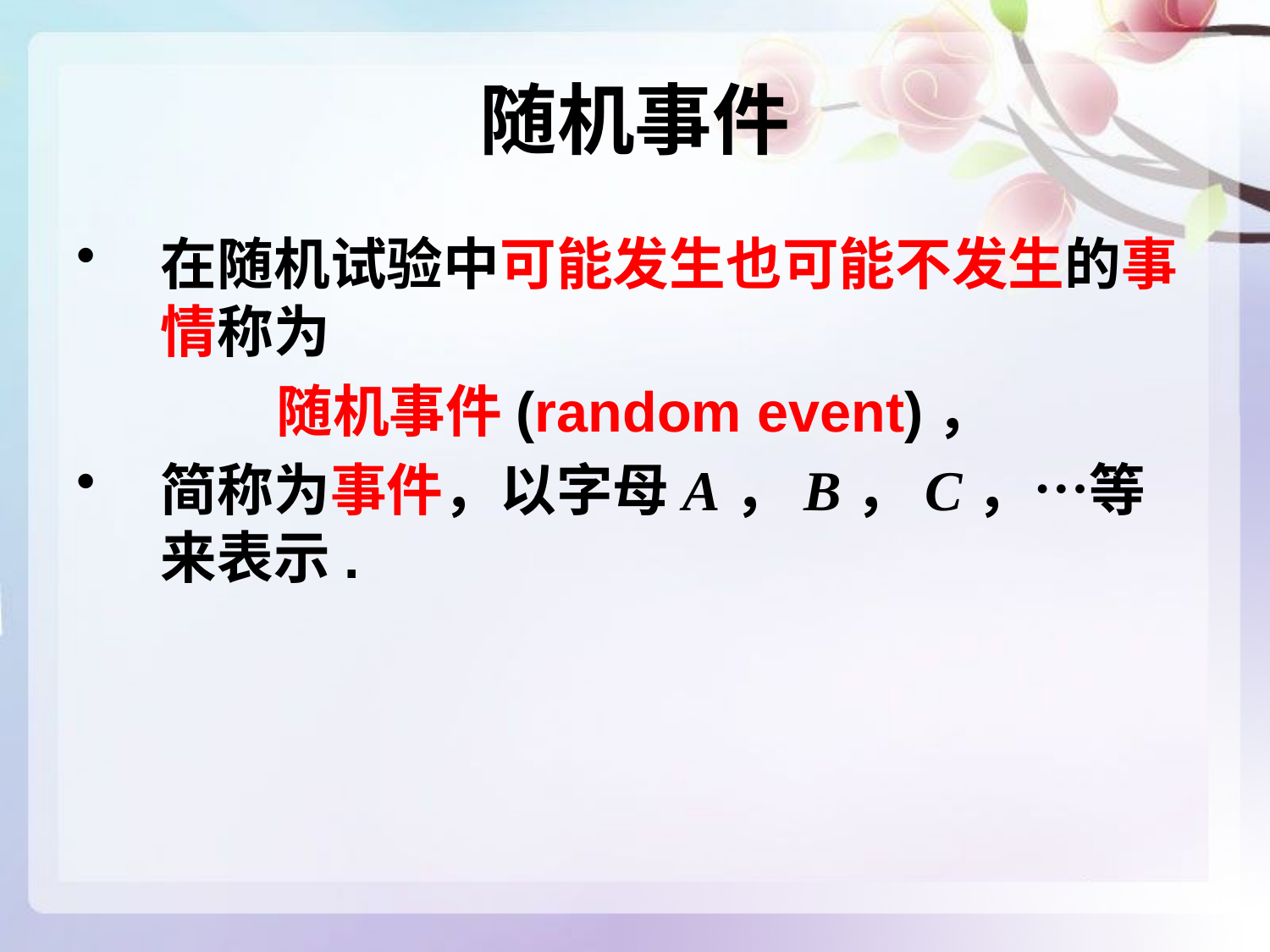

# 随机事件
在随机试验中可能发生也可能不发生的事情称为
随机事件(random event)，
简称为事件，以字母A，B，C，…等来表示.